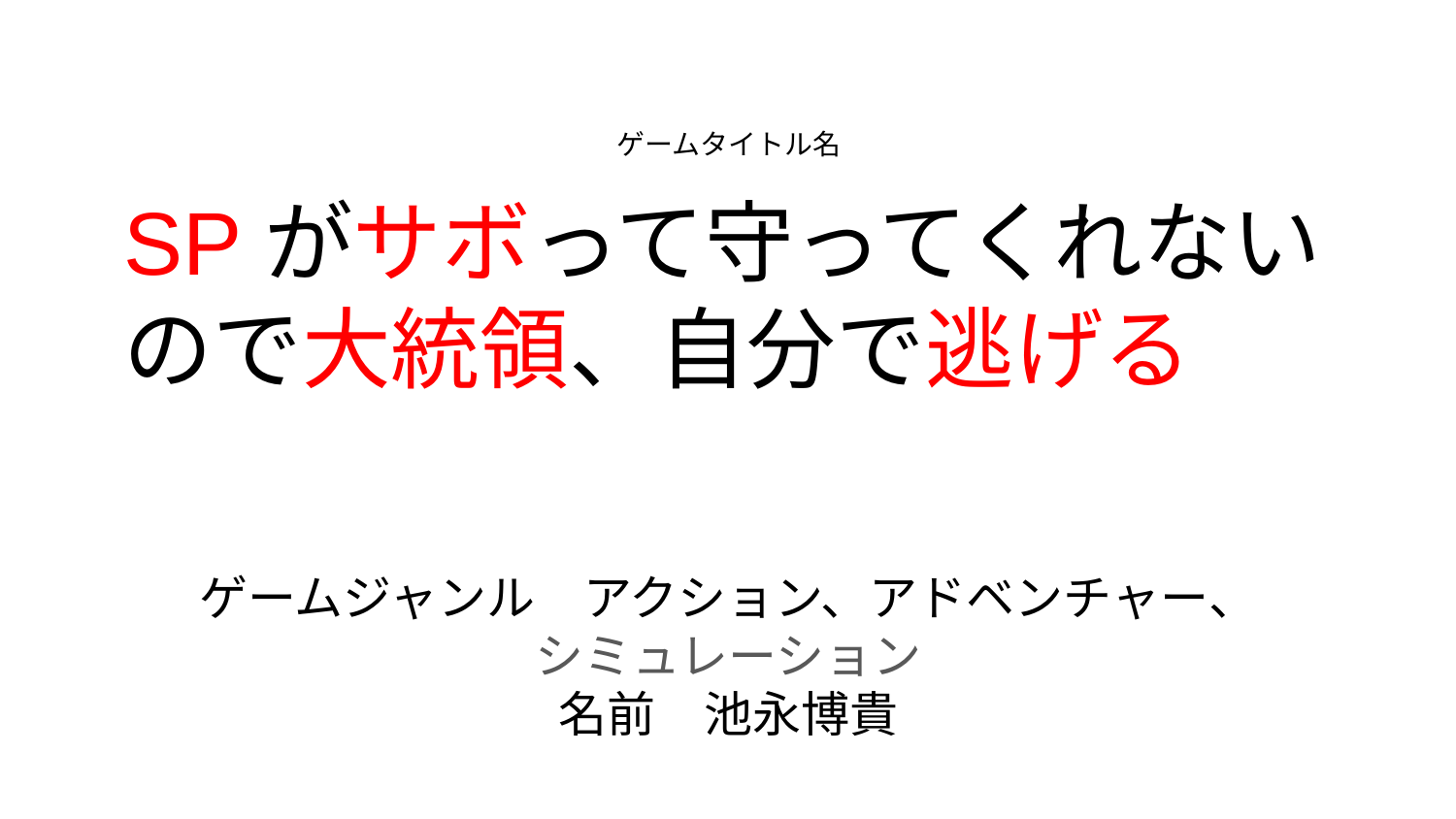

# ゲームタイトル名
SPがサボって守ってくれないので大統領、自分で逃げる
ゲームジャンル　アクション、アドベンチャー、
シミュレーション
名前　池永博貴